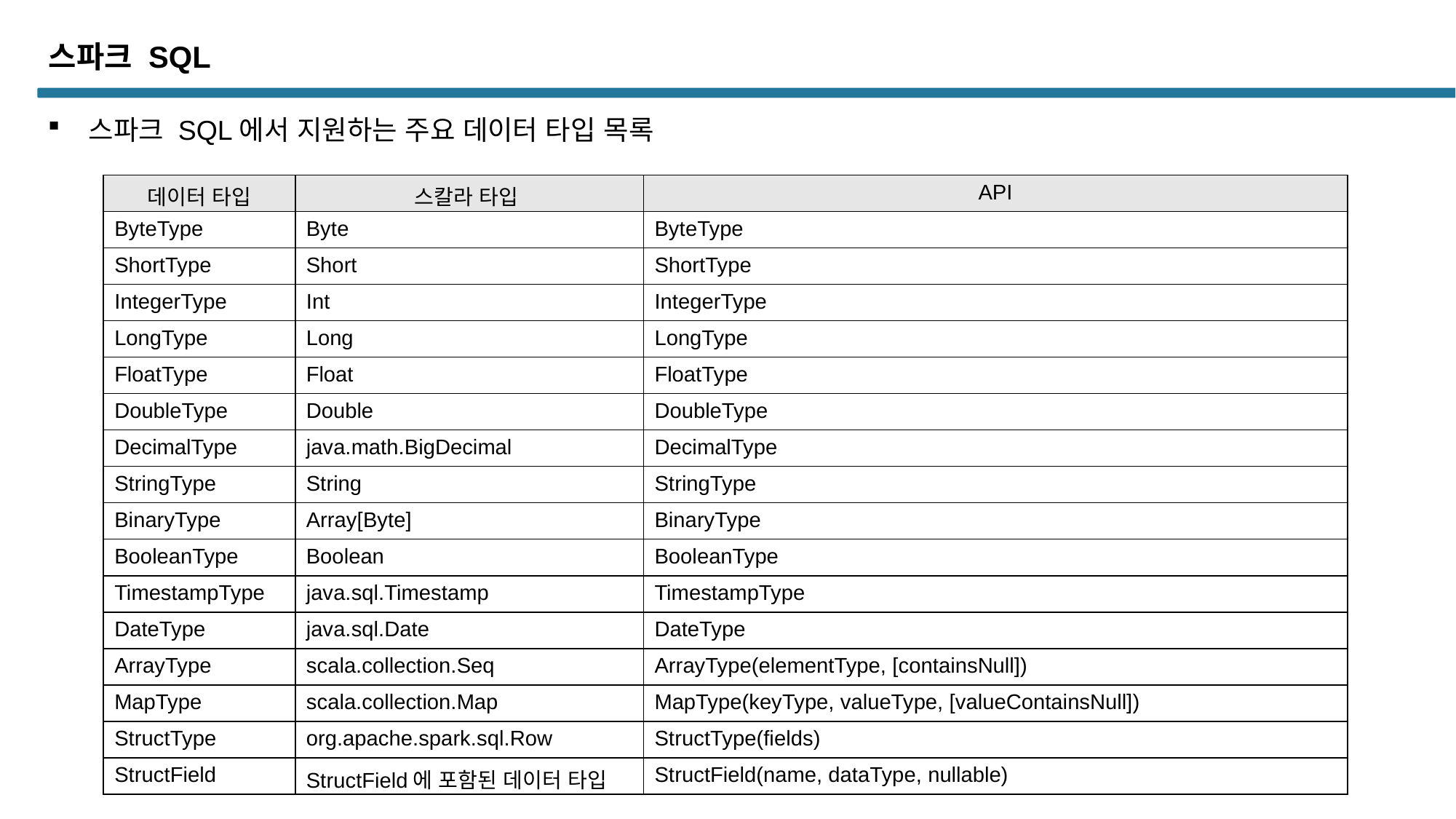

스파크 SQL
스파크 SQL에서 지원하는 주요 데이터 타입 목록
| 데이터 타입 | 스칼라 타입 | API |
| --- | --- | --- |
| ByteType | Byte | ByteType |
| ShortType | Short | ShortType |
| IntegerType | Int | IntegerType |
| LongType | Long | LongType |
| FloatType | Float | FloatType |
| DoubleType | Double | DoubleType |
| DecimalType | java.math.BigDecimal | DecimalType |
| StringType | String | StringType |
| BinaryType | Array[Byte] | BinaryType |
| BooleanType | Boolean | BooleanType |
| TimestampType | java.sql.Timestamp | TimestampType |
| DateType | java.sql.Date | DateType |
| ArrayType | scala.collection.Seq | ArrayType(elementType, [containsNull]) |
| MapType | scala.collection.Map | MapType(keyType, valueType, [valueContainsNull]) |
| StructType | org.apache.spark.sql.Row | StructType(fields) |
| StructField | StructField에 포함된 데이터 타입 | StructField(name, dataType, nullable) |